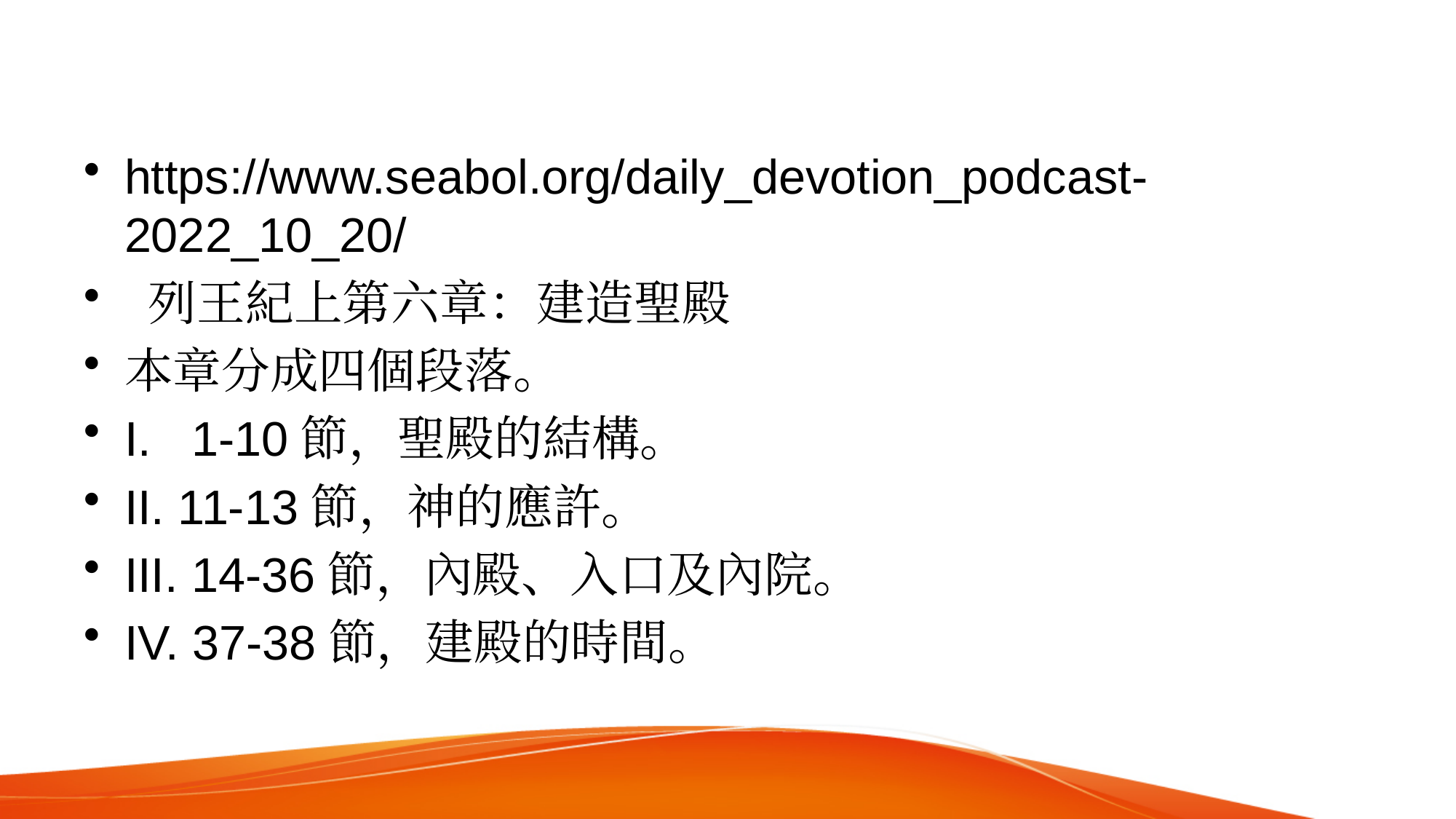

#
https://www.seabol.org/daily_devotion_podcast-2022_10_20/
 列王紀上第六章：建造聖殿
本章分成四個段落。
I.   1-10節，聖殿的結構。
II. 11-13節，神的應許。
III. 14-36節，內殿、入口及內院。
IV. 37-38節，建殿的時間。